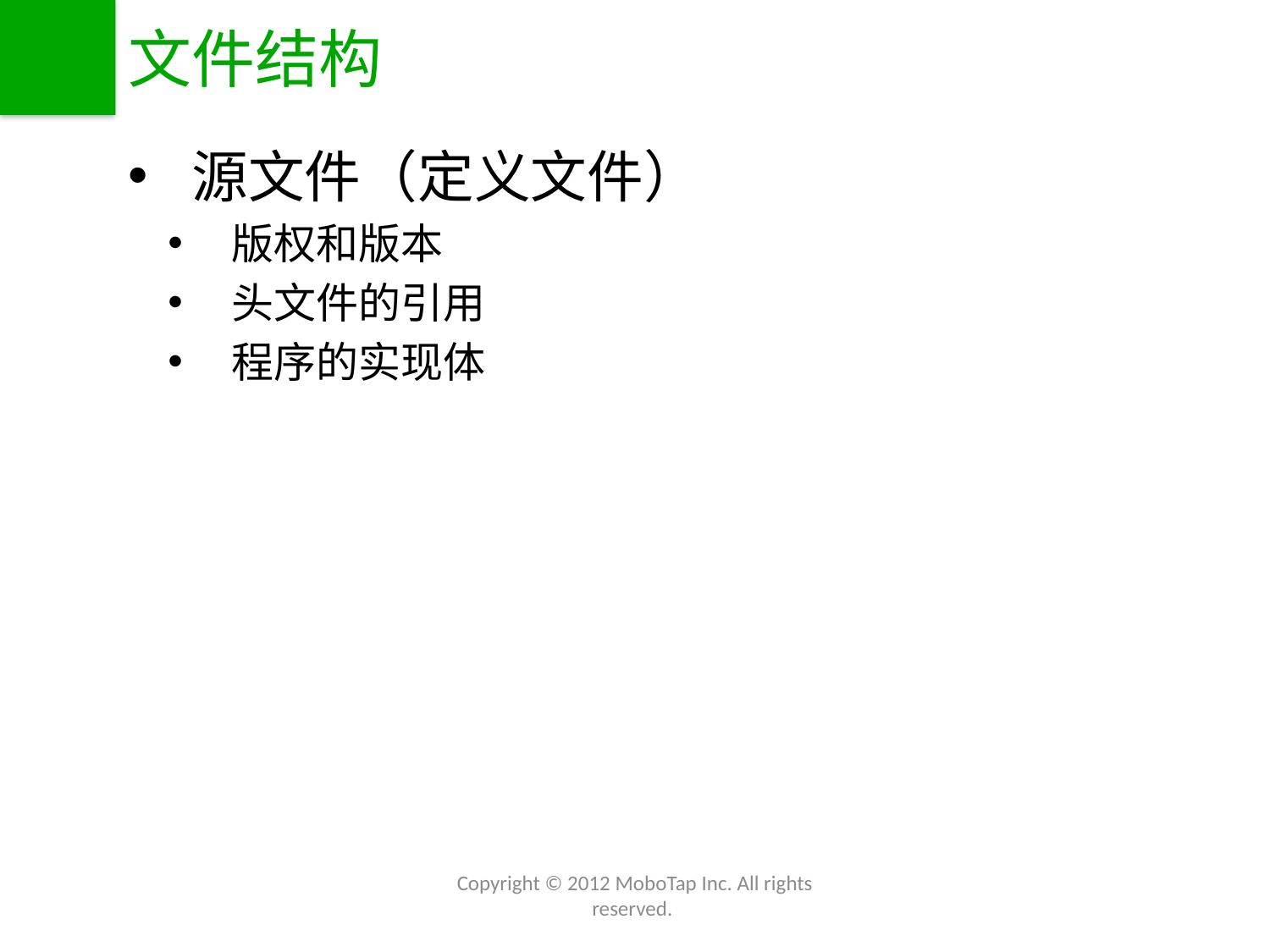

# 文件结构
源文件（定义文件）
版权和版本
头文件的引用
程序的实现体
Copyright © 2012 MoboTap Inc. All rights reserved.